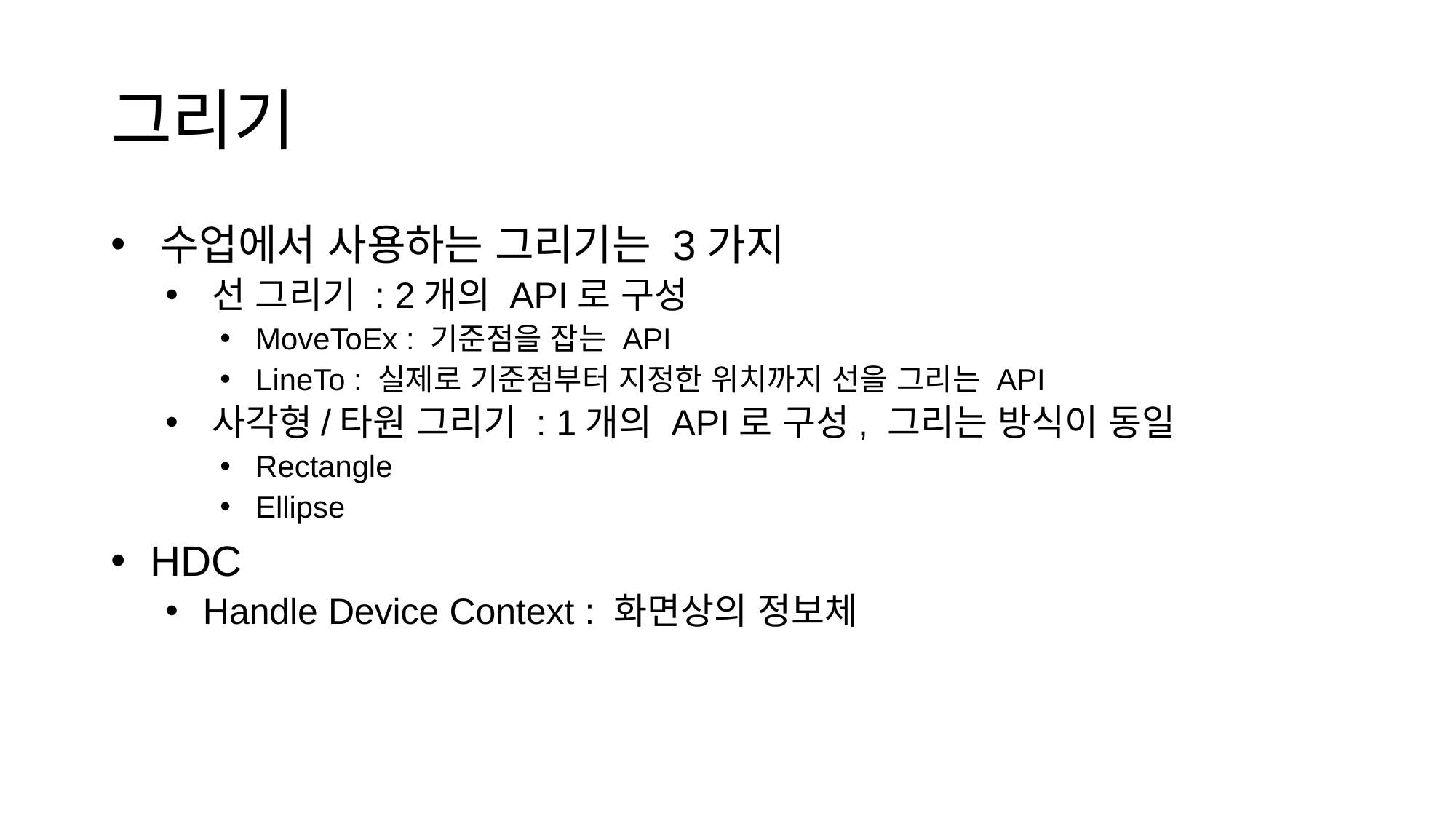

# 그리기
 수업에서 사용하는 그리기는 3가지
 선 그리기 : 2개의 API로 구성
 MoveToEx : 기준점을 잡는 API
 LineTo : 실제로 기준점부터 지정한 위치까지 선을 그리는 API
 사각형/타원 그리기 : 1개의 API로 구성, 그리는 방식이 동일
 Rectangle
 Ellipse
 HDC
 Handle Device Context : 화면상의 정보체